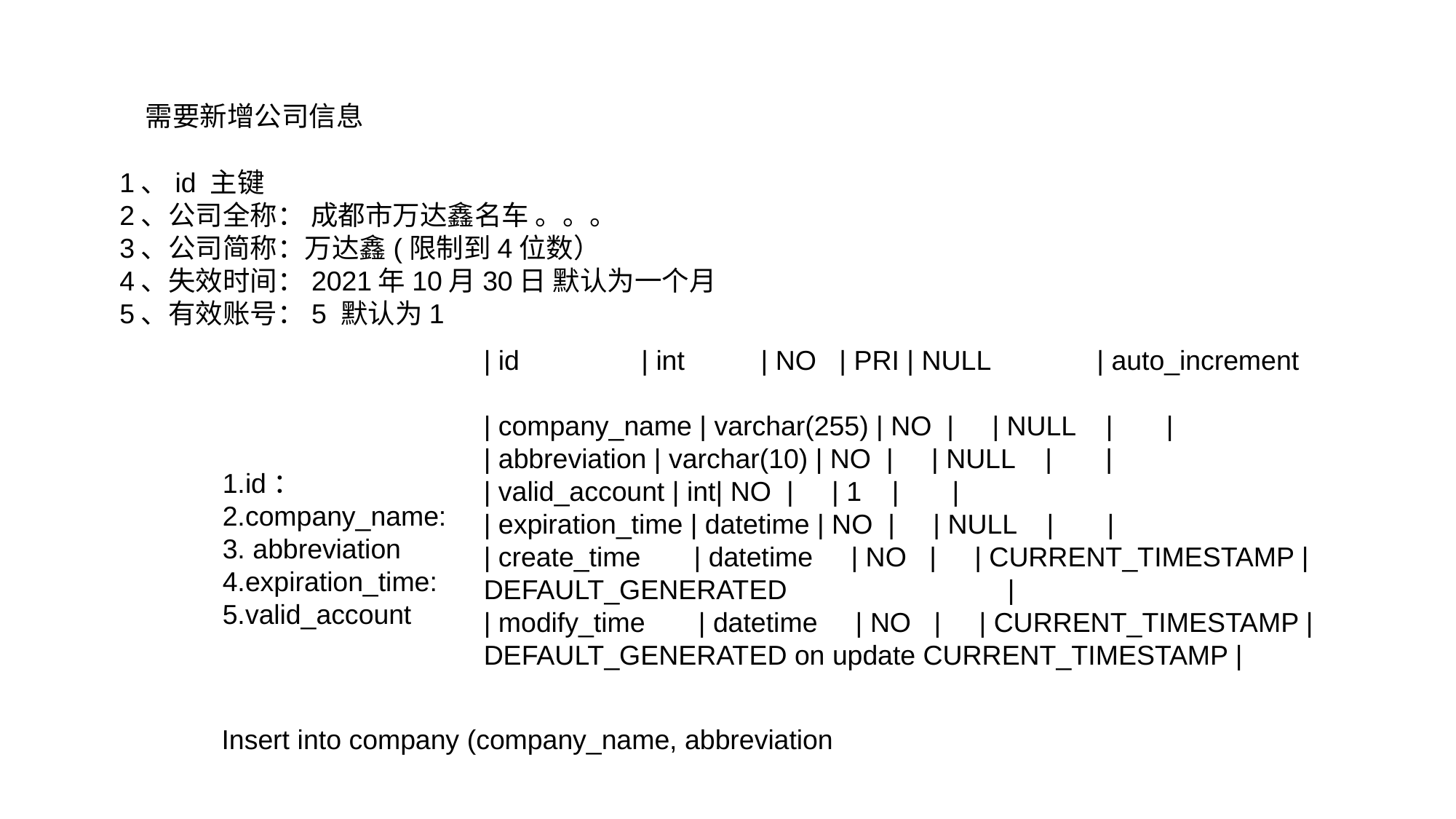

需要新增公司信息
1、id 主键
2、公司全称： 成都市万达鑫名车 。。。
3、公司简称：万达鑫(限制到4位数）
4、失效时间：2021年10月30日 默认为一个月
5、有效账号：5 默认为1
| id                | int          | NO   | PRI | NULL              | auto_increment
| company_name | varchar(255) | NO  |     | NULL    |       |
| abbreviation | varchar(10) | NO  |     | NULL    |       |
| valid_account | int| NO  |     | 1    |       |
| expiration_time | datetime | NO  |     | NULL    |       |
| create_time       | datetime     | NO   |     | CURRENT_TIMESTAMP | DEFAULT_GENERATED                             |
| modify_time       | datetime     | NO   |     | CURRENT_TIMESTAMP | DEFAULT_GENERATED on update CURRENT_TIMESTAMP |
1.id：
2.company_name:
3. abbreviation
4.expiration_time:
5.valid_account
Insert into company (company_name, abbreviation